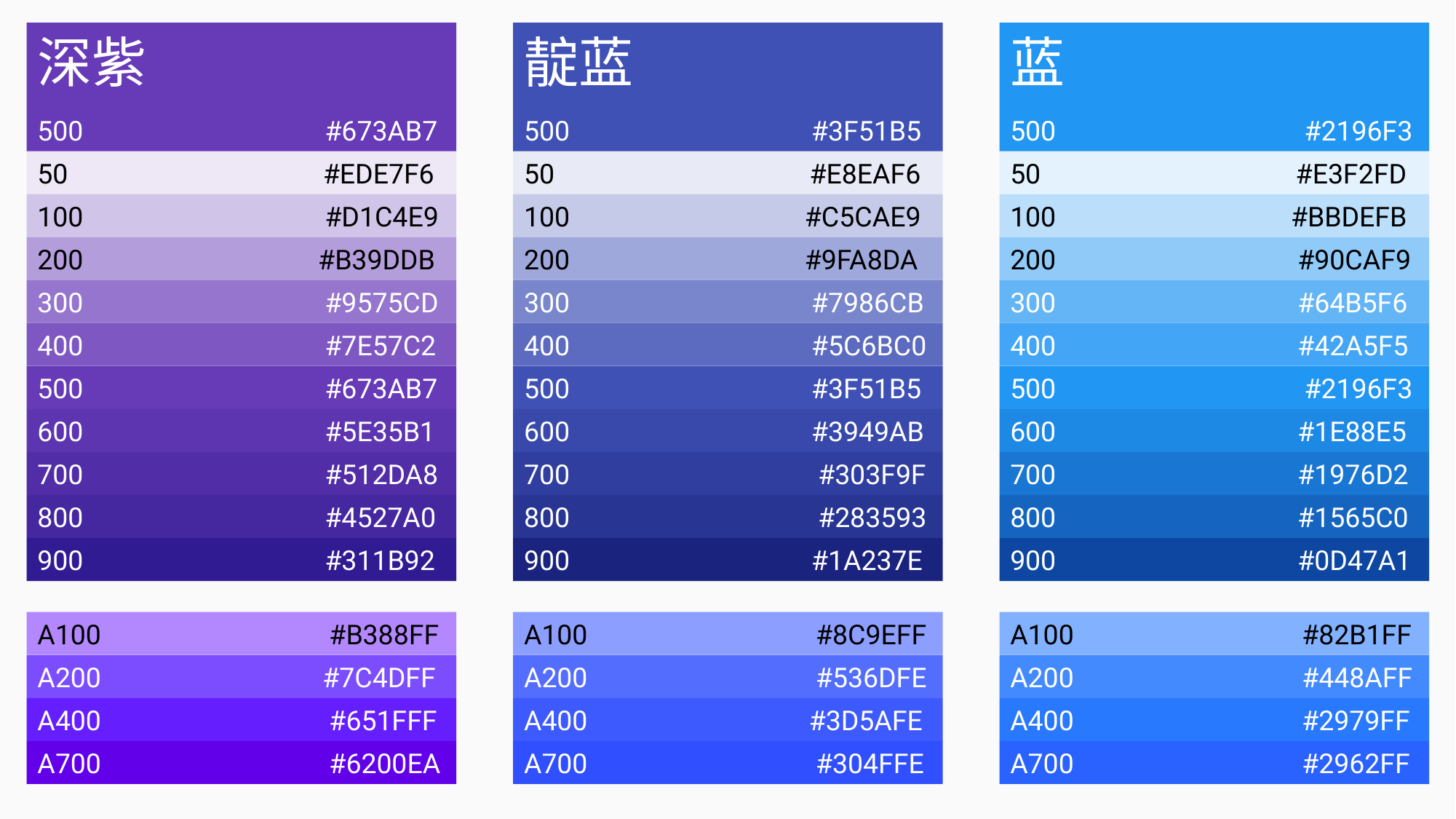

500                                    #673AB7
深紫
靛蓝
500                                    #3F51B5
500                                     #2196F3
蓝
50                                      #EDE7F6
50                                      #E8EAF6
50                                      #E3F2FD
100                                    #D1C4E9
100                                   #C5CAE9
100                                   #BBDEFB
200                                   #B39DDB
200                                   #9FA8DA
200                                    #90CAF9
300                                    #9575CD
300                                    #7986CB
300                                    #64B5F6
400                                    #7E57C2
400                                    #5C6BC0
400                                    #42A5F5
500                                    #673AB7
500                                    #3F51B5
500                                     #2196F3
600                                    #5E35B1
600                                    #3949AB
600                                    #1E88E5
700                                    #512DA8
700                                     #303F9F
700                                    #1976D2
800                                    #4527A0
800                                     #283593
800                                    #1565C0
900                                    #311B92
900                                    #1A237E
900                                    #0D47A1
A100                                  #B388FF
A100                                  #8C9EFF
A100                                  #82B1FF
A200                                 #7C4DFF
A200                                  #536DFE
A200                                  #448AFF
A400                                  #651FFF
A400                                 #3D5AFE
A400                                  #2979FF
A700                                  #6200EA
A700                                  #304FFE
A700                                  #2962FF